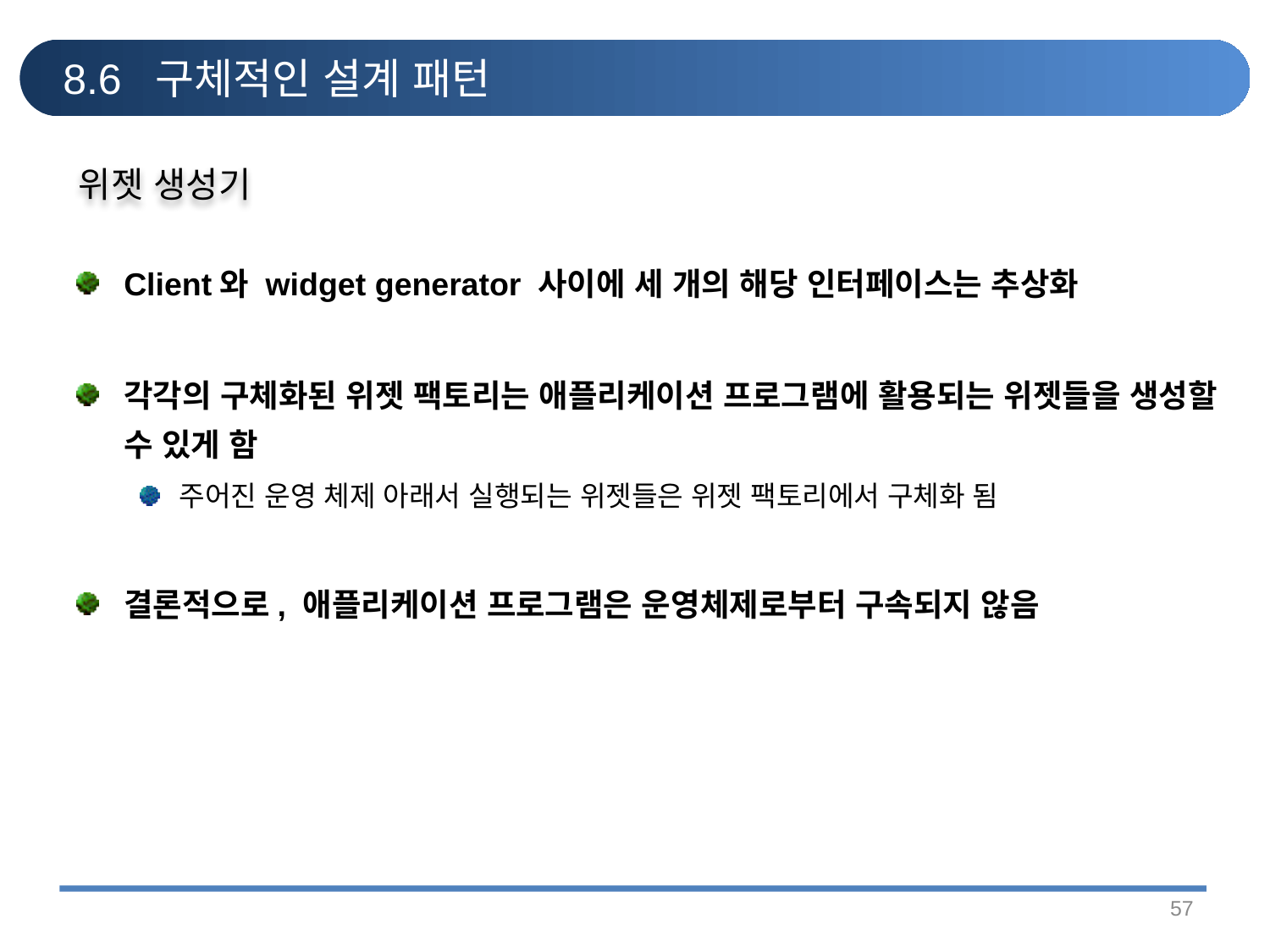

# 8.6  구체적인 설계 패턴
위젯 생성기
Client와 widget generator 사이에 세 개의 해당 인터페이스는 추상화

각각의 구체화된 위젯 팩토리는 애플리케이션 프로그램에 활용되는 위젯들을 생성할 수 있게 함
주어진 운영 체제 아래서 실행되는 위젯들은 위젯 팩토리에서 구체화 됨

결론적으로, 애플리케이션 프로그램은 운영체제로부터 구속되지 않음
57